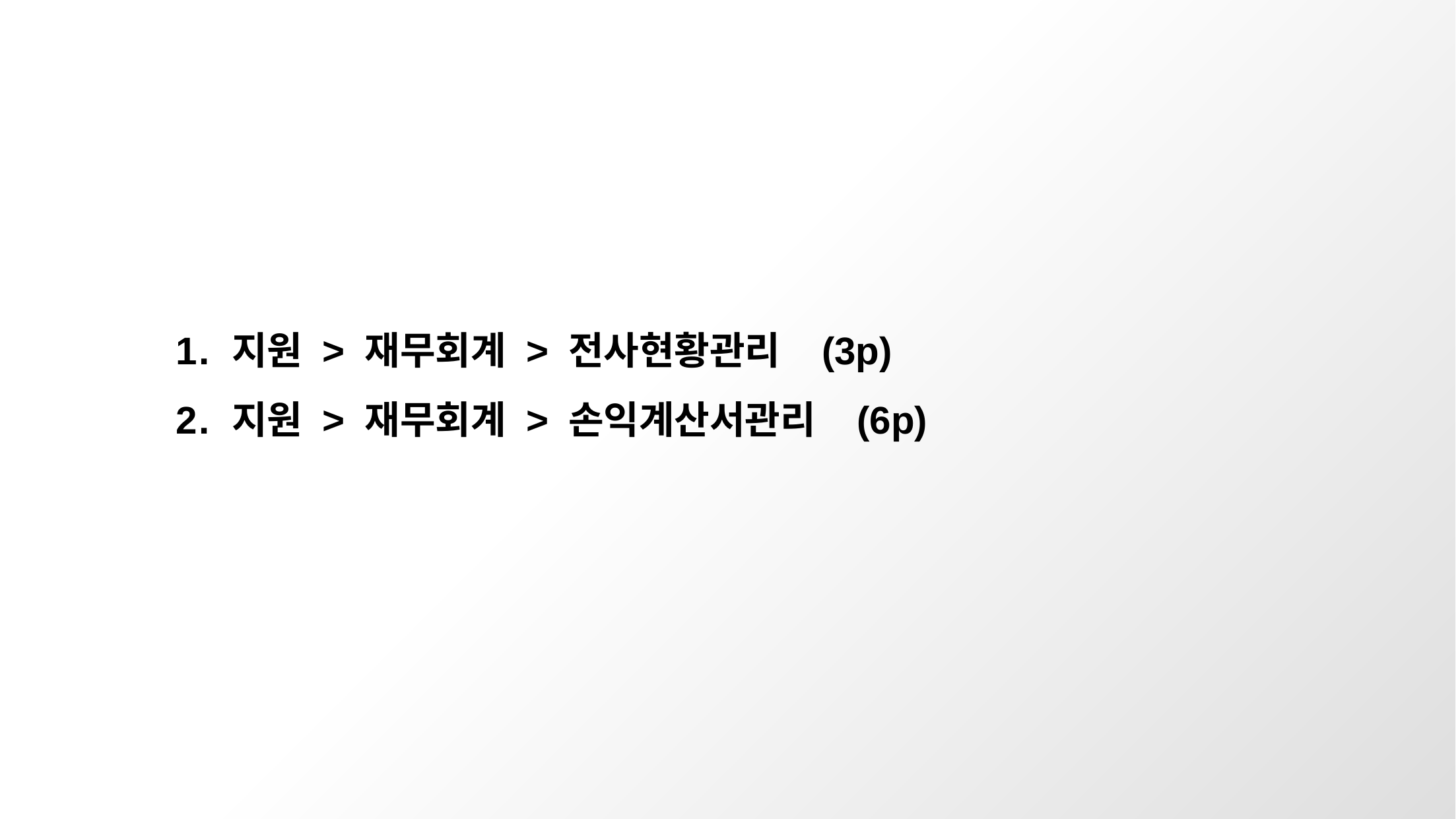

지원 > 재무회계 > 전사현황관리   (3p)
지원 > 재무회계 > 손익계산서관리   (6p)